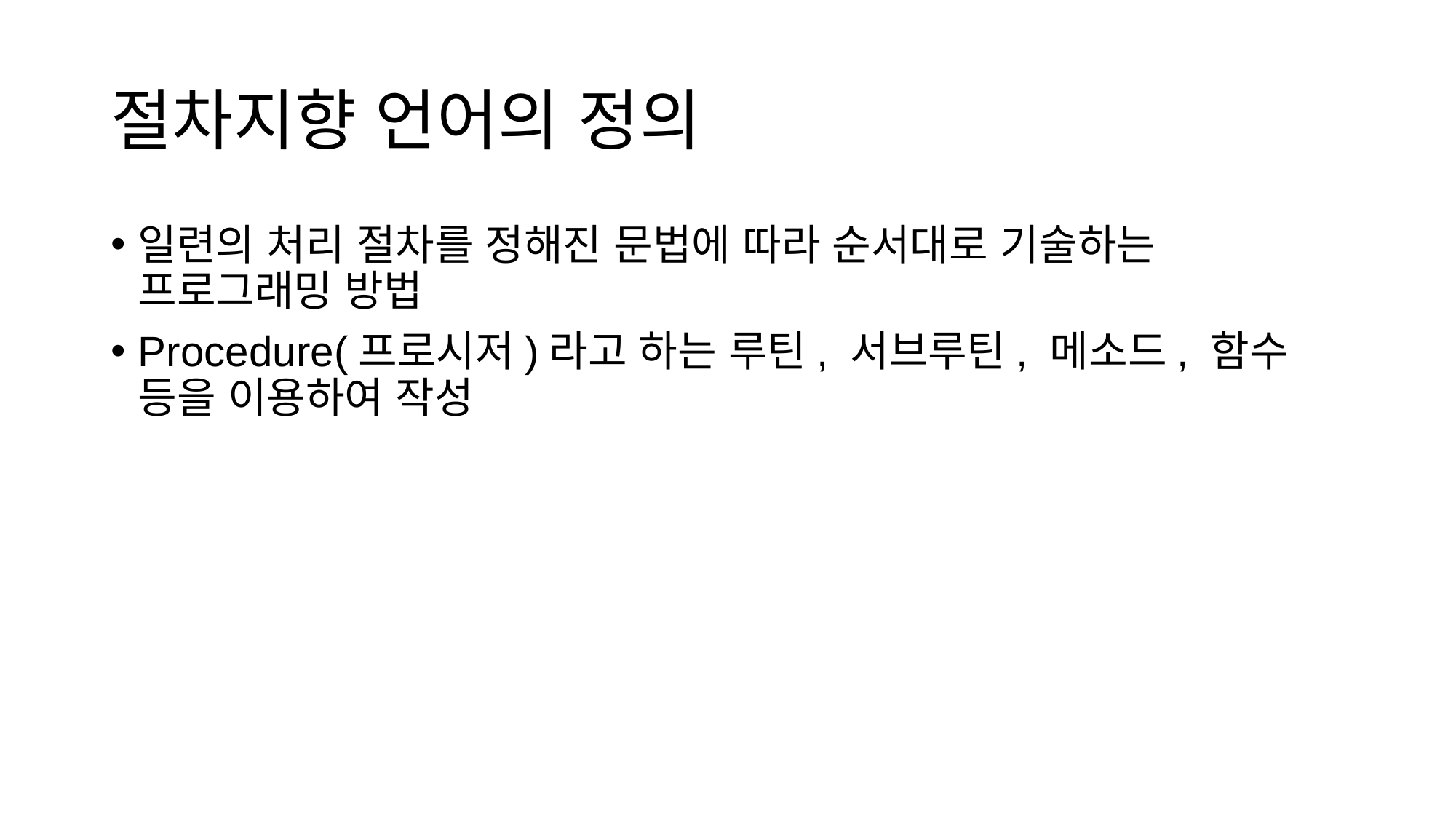

# 절차지향 언어의 정의
일련의 처리 절차를 정해진 문법에 따라 순서대로 기술하는 프로그래밍 방법
Procedure(프로시저)라고 하는 루틴, 서브루틴, 메소드, 함수 등을 이용하여 작성